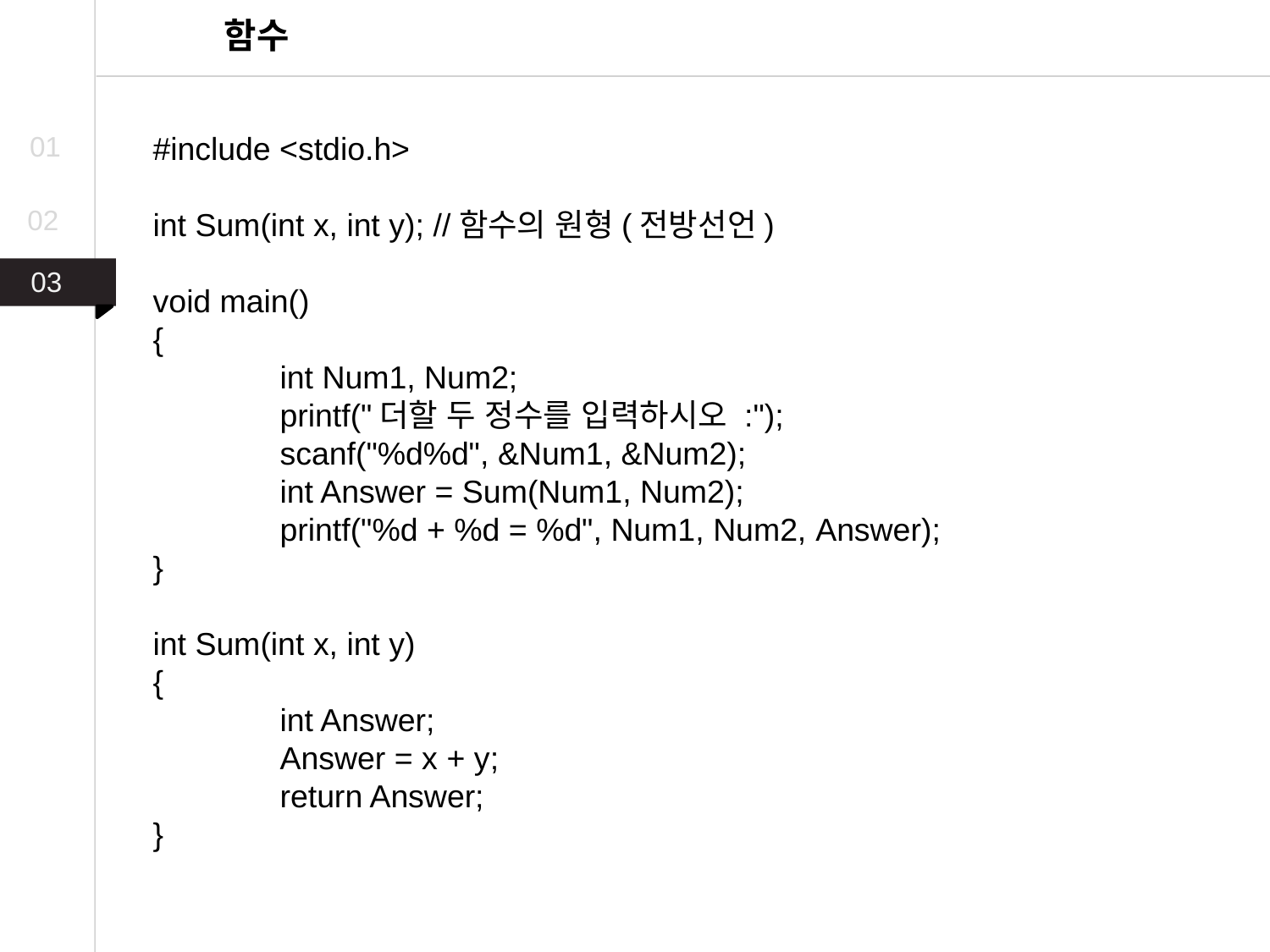

함수
01
#include <stdio.h>

int Sum(int x, int y); //함수의 원형(전방선언)

void main()
{
	int Num1, Num2;
	printf("더할 두 정수를 입력하시오 :");
	scanf("%d%d", &Num1, &Num2);
	int Answer = Sum(Num1, Num2);
	printf("%d + %d = %d", Num1, Num2, Answer);
}

int Sum(int x, int y)
{
	int Answer;
	Answer = x + y;
	return Answer;
}

02
03

03
02